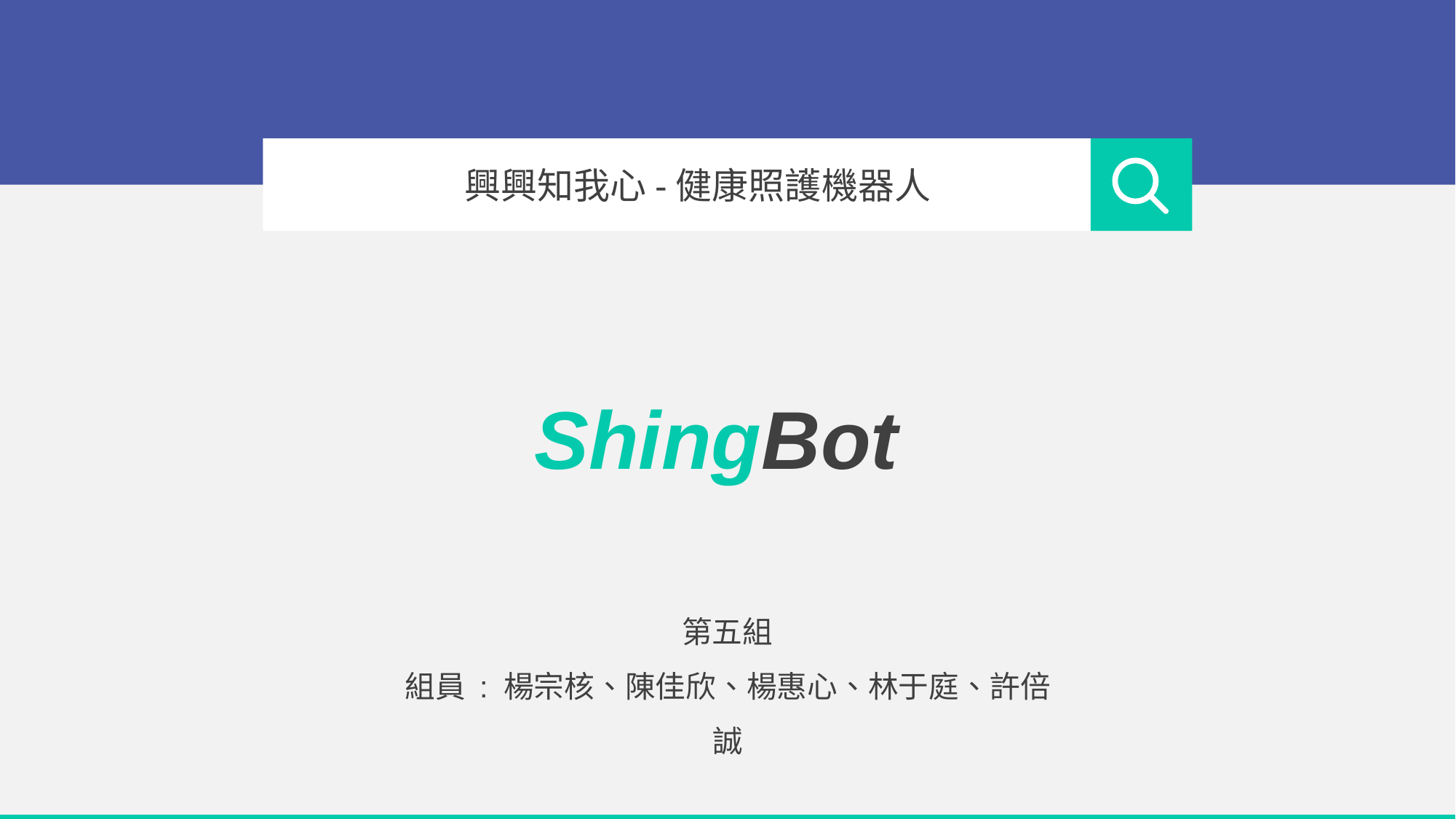

興興知我心-健康照護機器人

ShingBot

第五組
組員 : 楊宗核、陳佳欣、楊惠心、林于庭、許倍誠